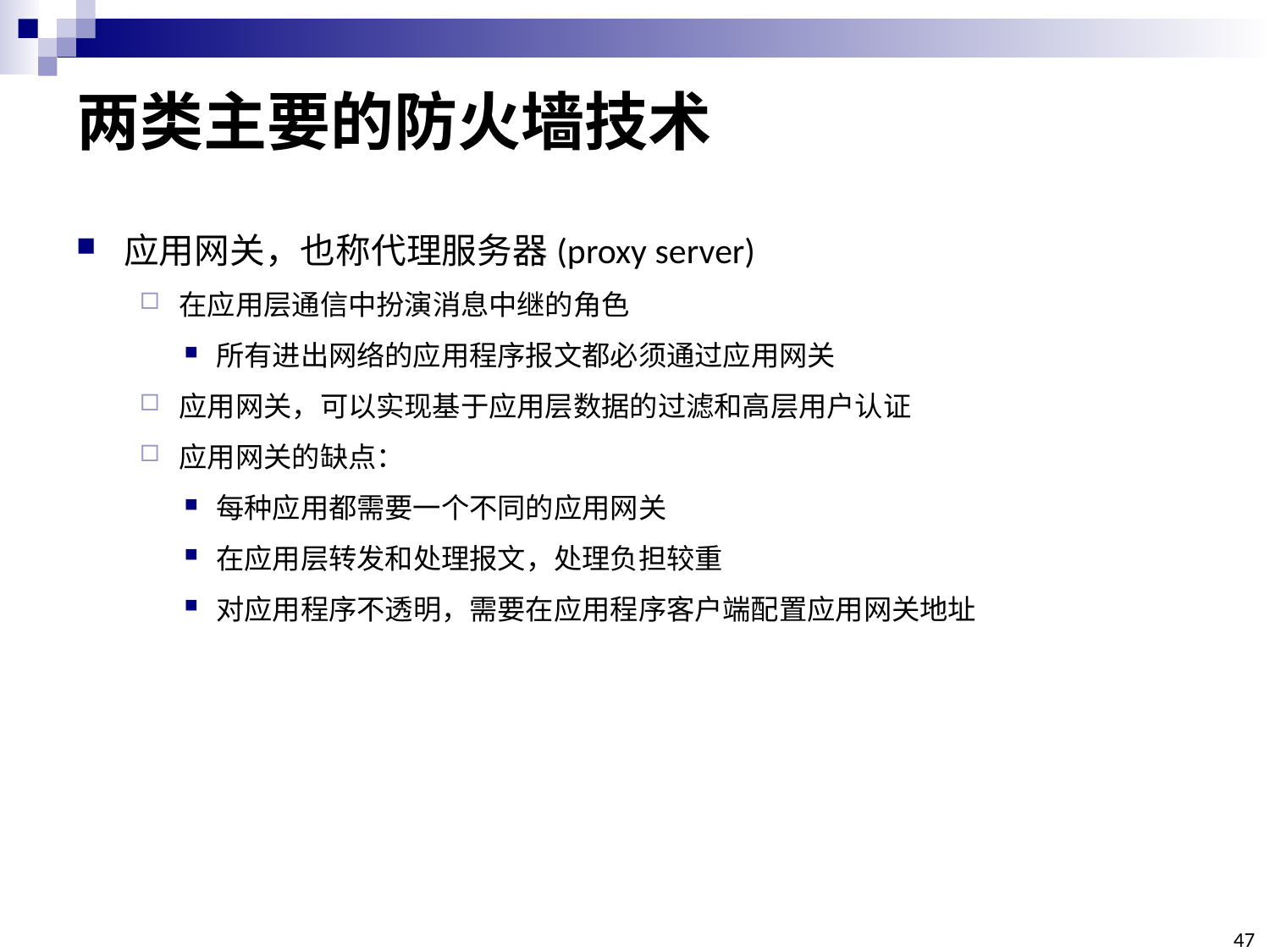

# 两类主要的防火墙技术
应用网关，也称代理服务器(proxy server)
在应用层通信中扮演消息中继的角色
所有进出网络的应用程序报文都必须通过应用网关
应用网关，可以实现基于应用层数据的过滤和高层用户认证
应用网关的缺点：
每种应用都需要一个不同的应用网关
在应用层转发和处理报文，处理负担较重
对应用程序不透明，需要在应用程序客户端配置应用网关地址
47